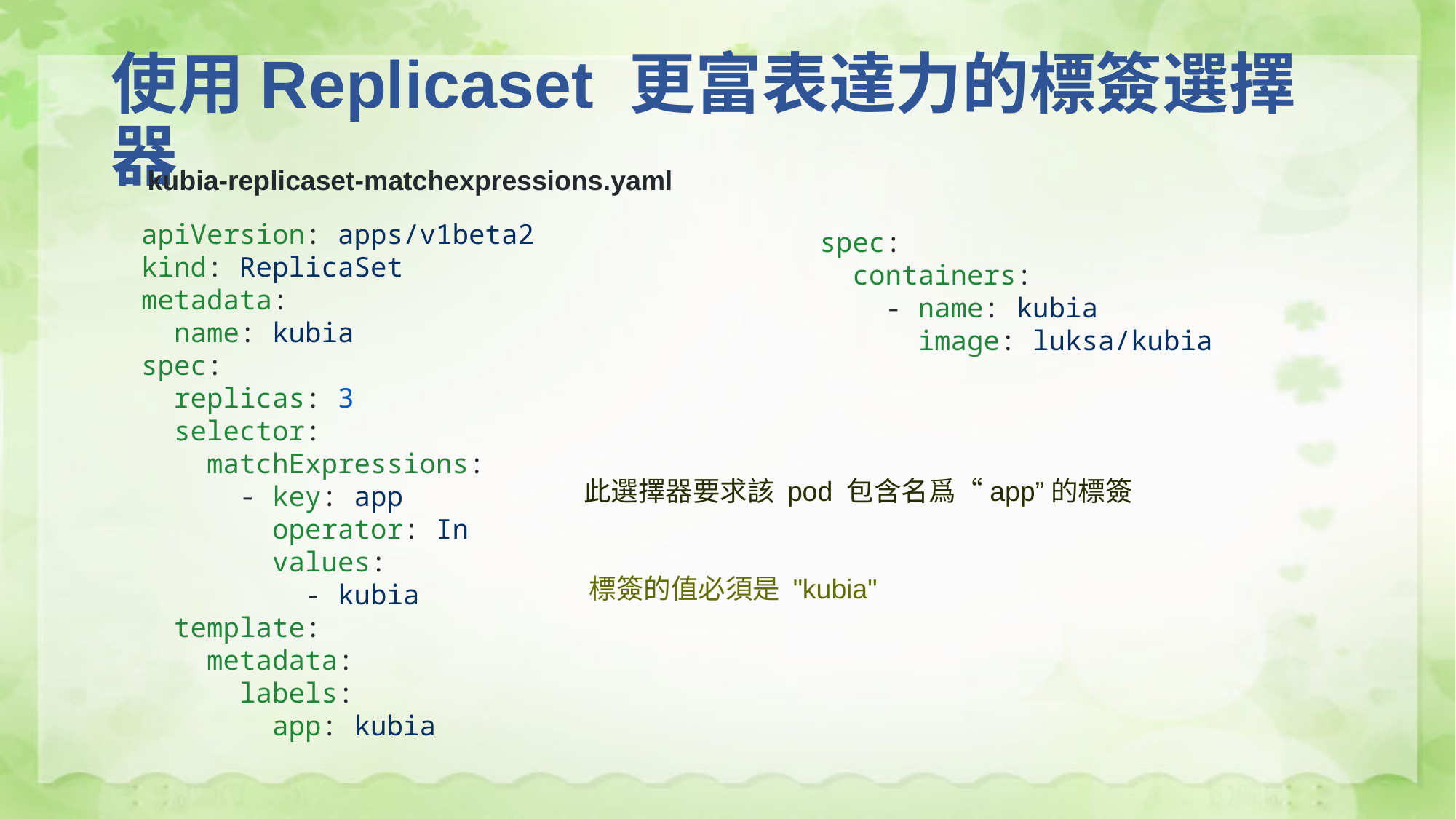

# 使用Replicaset 更富表達力的標簽選擇器
kubia-replicaset-matchexpressions.yaml
apiVersion: apps/v1beta2
kind: ReplicaSet
metadata:
  name: kubia
spec:
  replicas: 3
  selector:
    matchExpressions:
      - key: app
        operator: In
        values:
          - kubia
  template:
    metadata:
      labels:
        app: kubia
    spec:
      containers:
        - name: kubia
          image: luksa/kubia
此選擇器要求該 pod 包含名爲“app”的標簽
標簽的值必須是 "kubia"